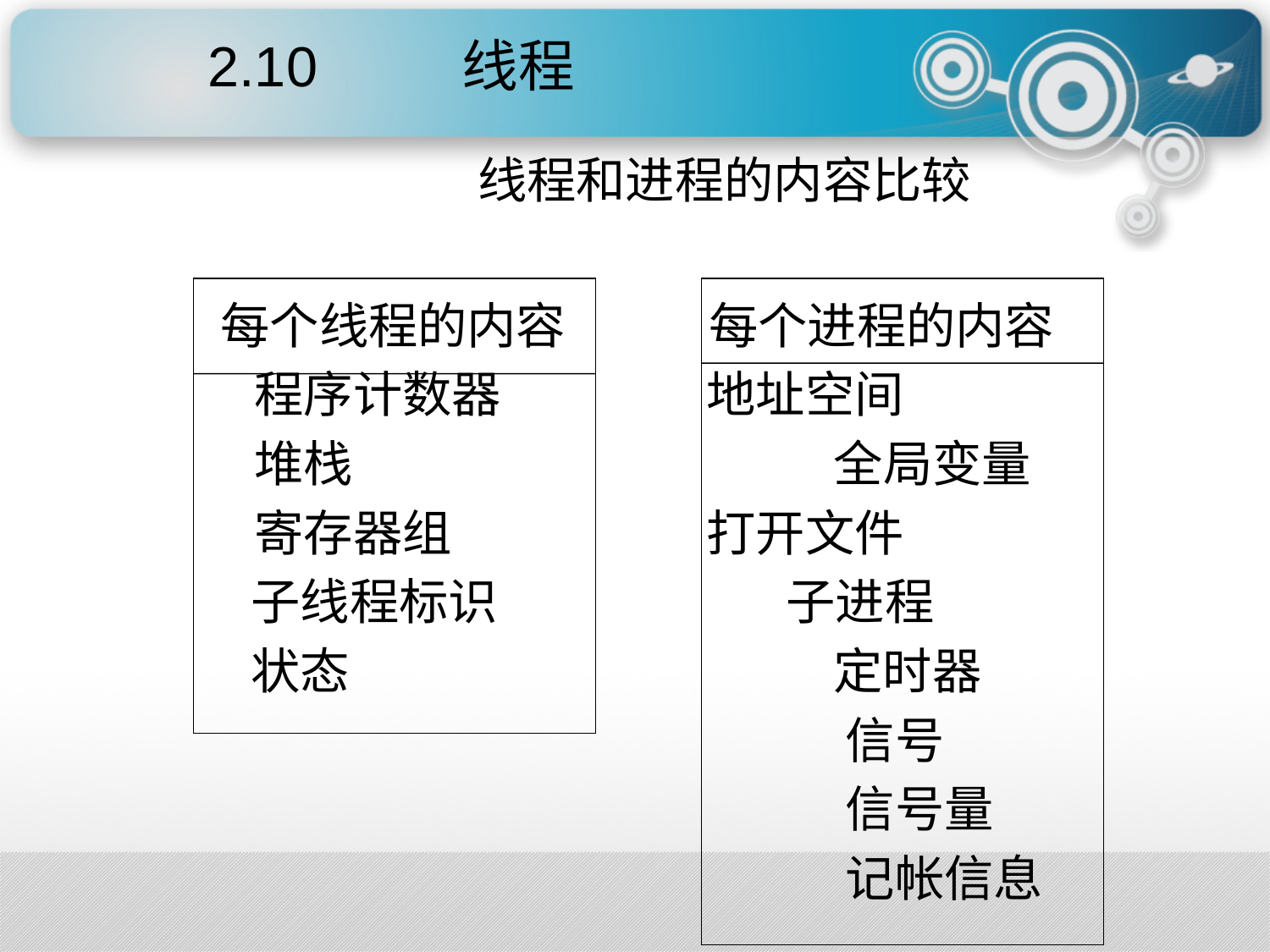

2.10		线程
	 线程和进程的内容比较

            每个线程的内容             每个进程的内容
	         程序计数器            	     地址空间
	         堆栈                  		     全局变量
	         寄存器组              	     打开文件
             子线程标识                	     子进程
             状态                  		     定时器
						     信号
						     信号量
						     记帐信息